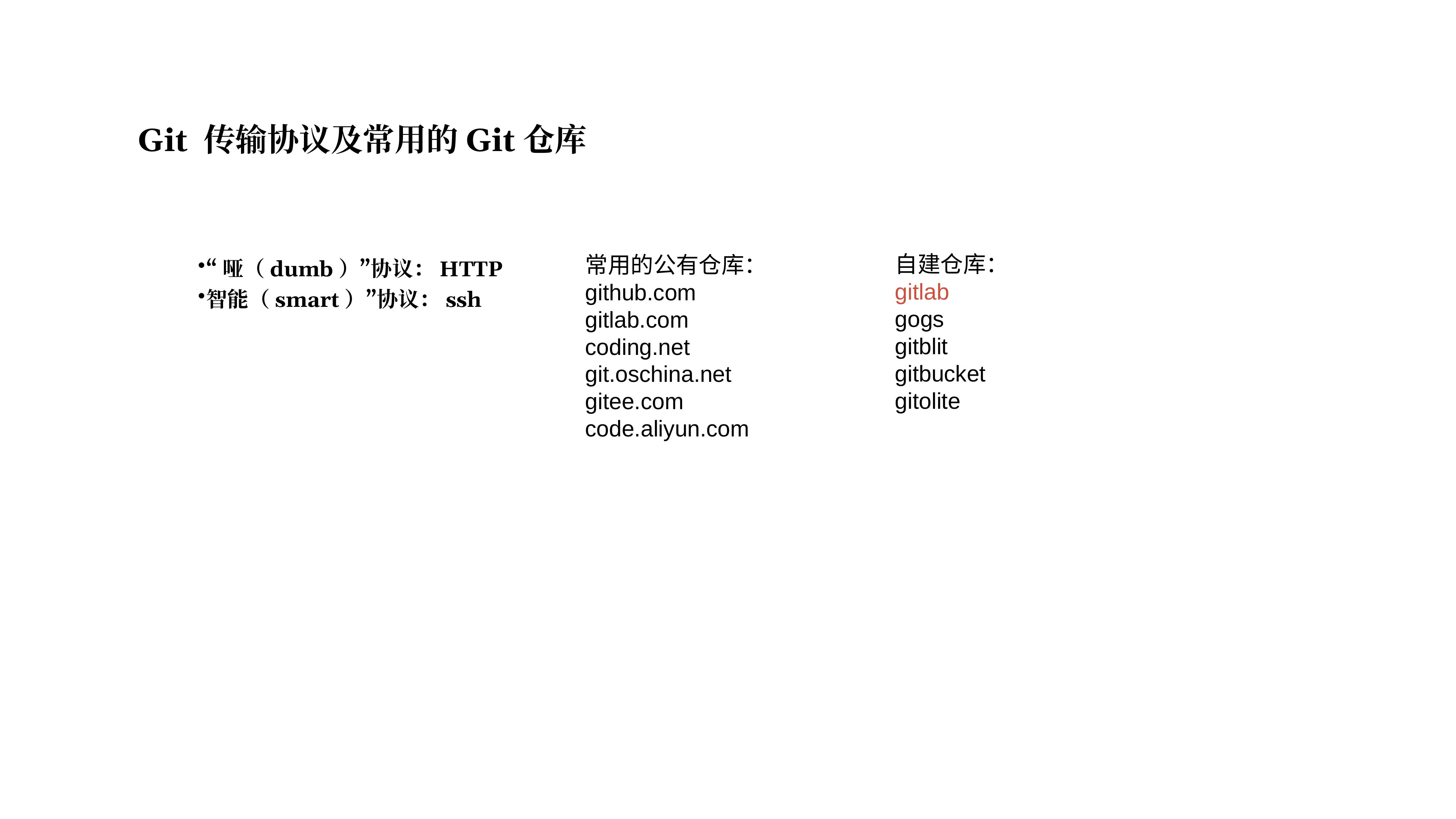

Git 传输协议及常用的Git仓库
自建仓库：
gitlab
gogs
gitblit
gitbucket
gitolite
常用的公有仓库：
github.com
gitlab.com
coding.net
git.oschina.net
gitee.com
code.aliyun.com
“哑（dumb）”协议：HTTP
智能（smart）”协议：ssh